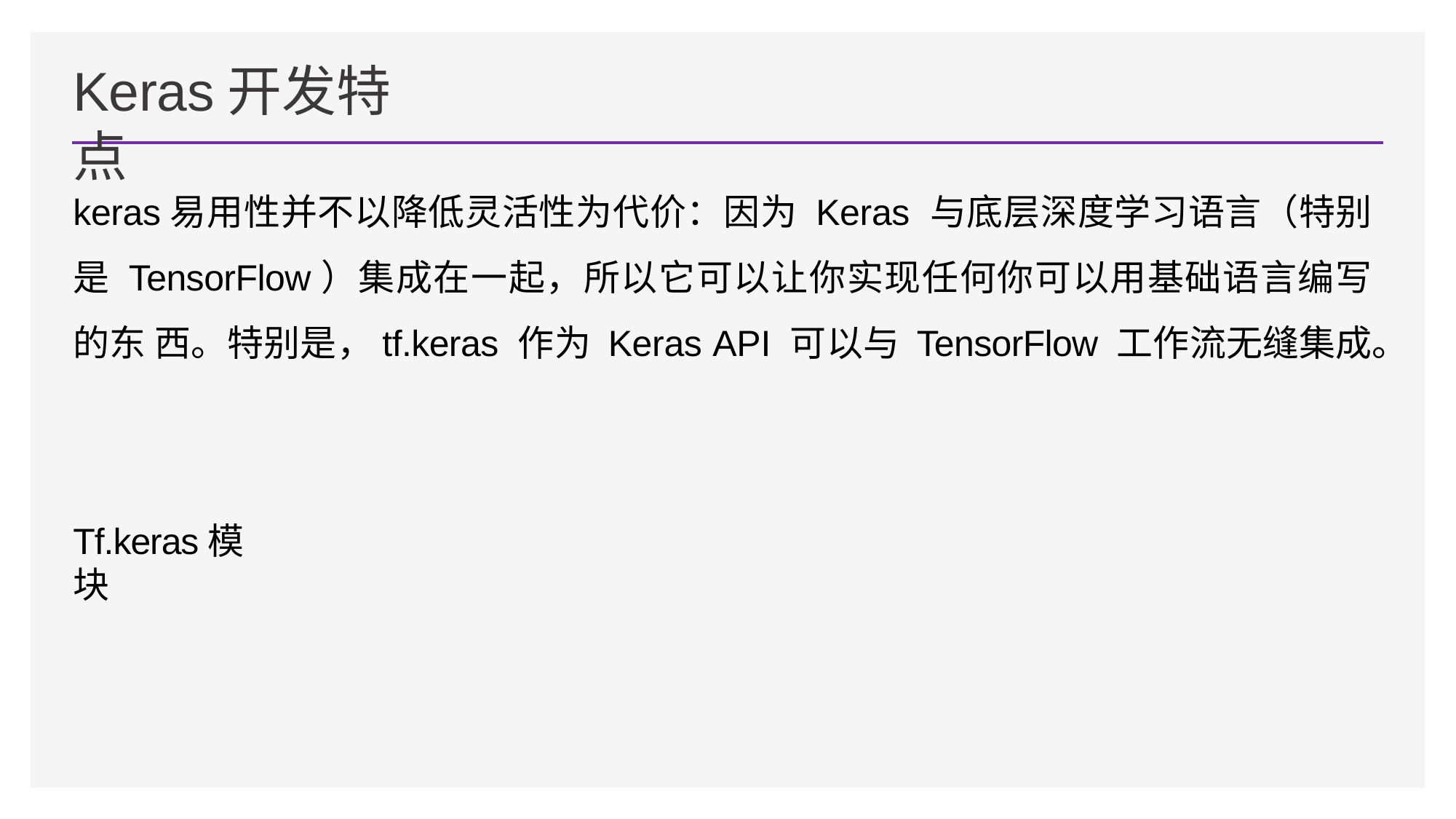

# Keras开发特点
keras易用性并不以降低灵活性为代价：因为 Keras 与底层深度学习语言（特别是 TensorFlow）集成在一起，所以它可以让你实现任何你可以用基础语言编写的东 西。特别是，tf.keras 作为 Keras API 可以与 TensorFlow 工作流无缝集成。
Tf.keras模块